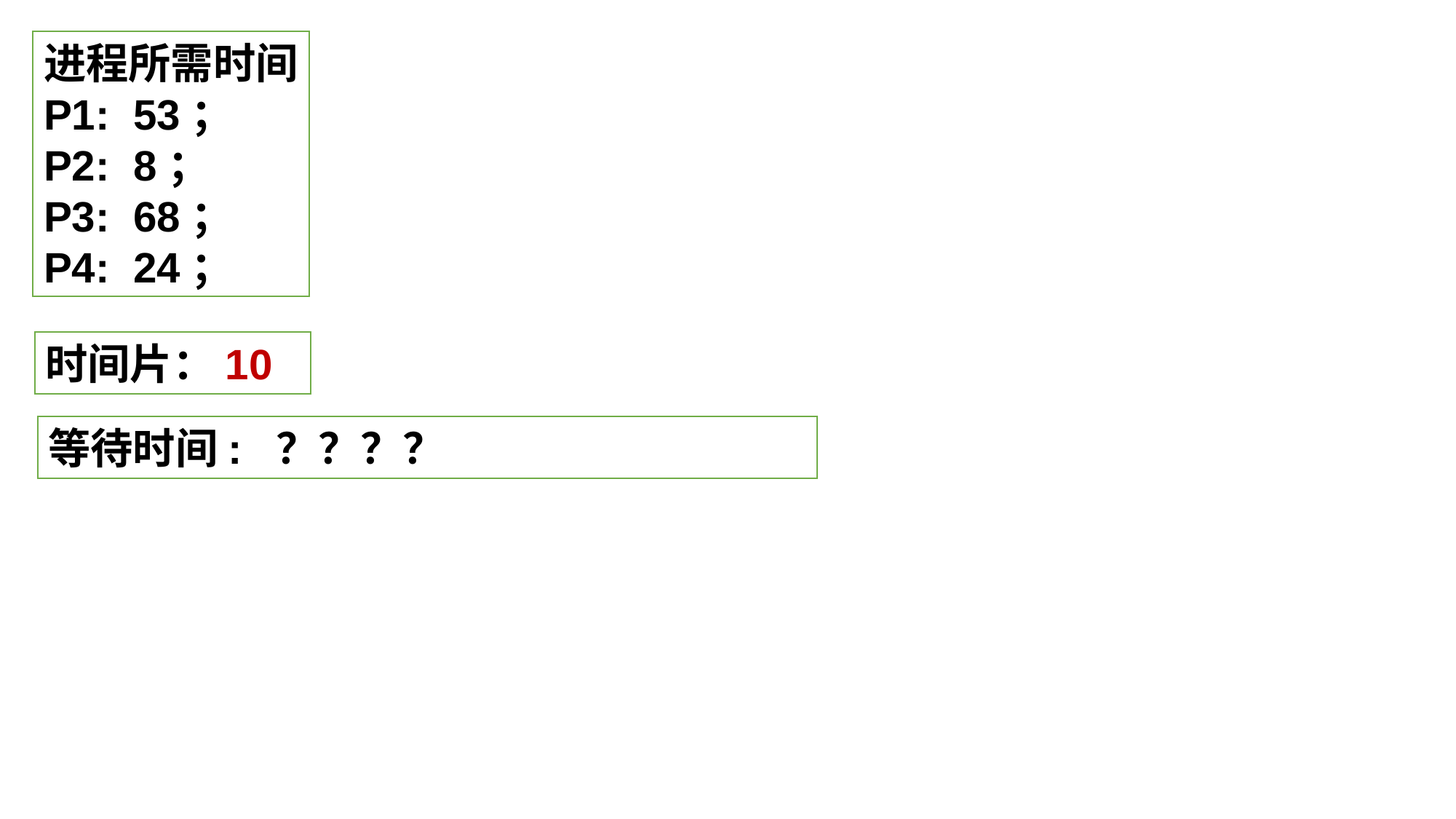

进程所需时间
P1:  53；
P2:  8；
P3:  68；
P4:  24；
时间片：10
等待时间:  ？？？？